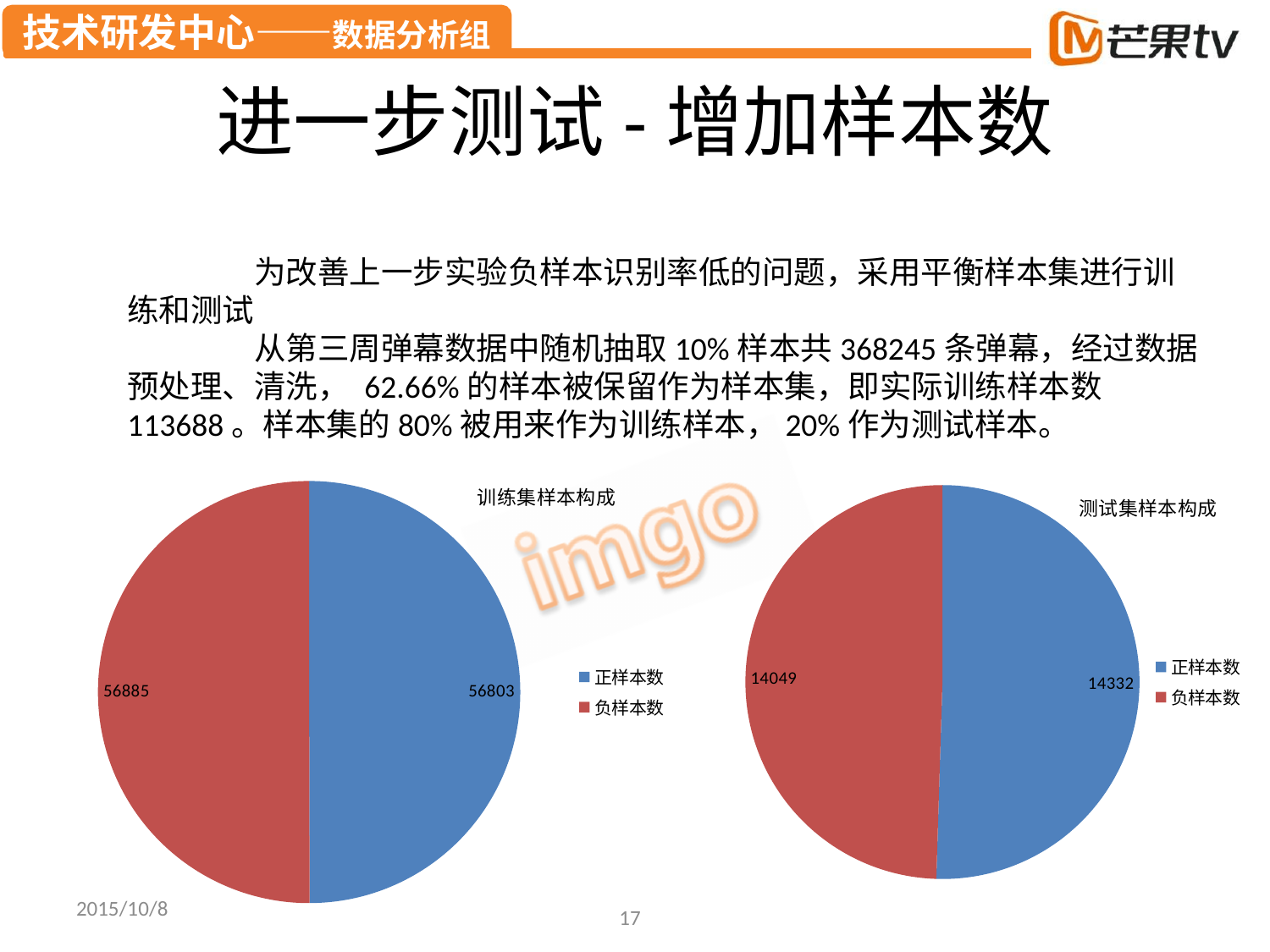

# 进一步测试-增加样本数
	为改善上一步实验负样本识别率低的问题，采用平衡样本集进行训练和测试
	从第三周弹幕数据中随机抽取10%样本共368245条弹幕，经过数据预处理、清洗， 62.66%的样本被保留作为样本集，即实际训练样本数113688。样本集的80%被用来作为训练样本，20%作为测试样本。

### Chart

| Category |  |
|---|---|
| 正样本数 | 14332.0 |
| 负样本数 | 14049.0 |

### Chart

| Category |  |
|---|---|
| 正样本数 | 56803.0 |
| 负样本数 | 56885.0 |
2015/10/8
17